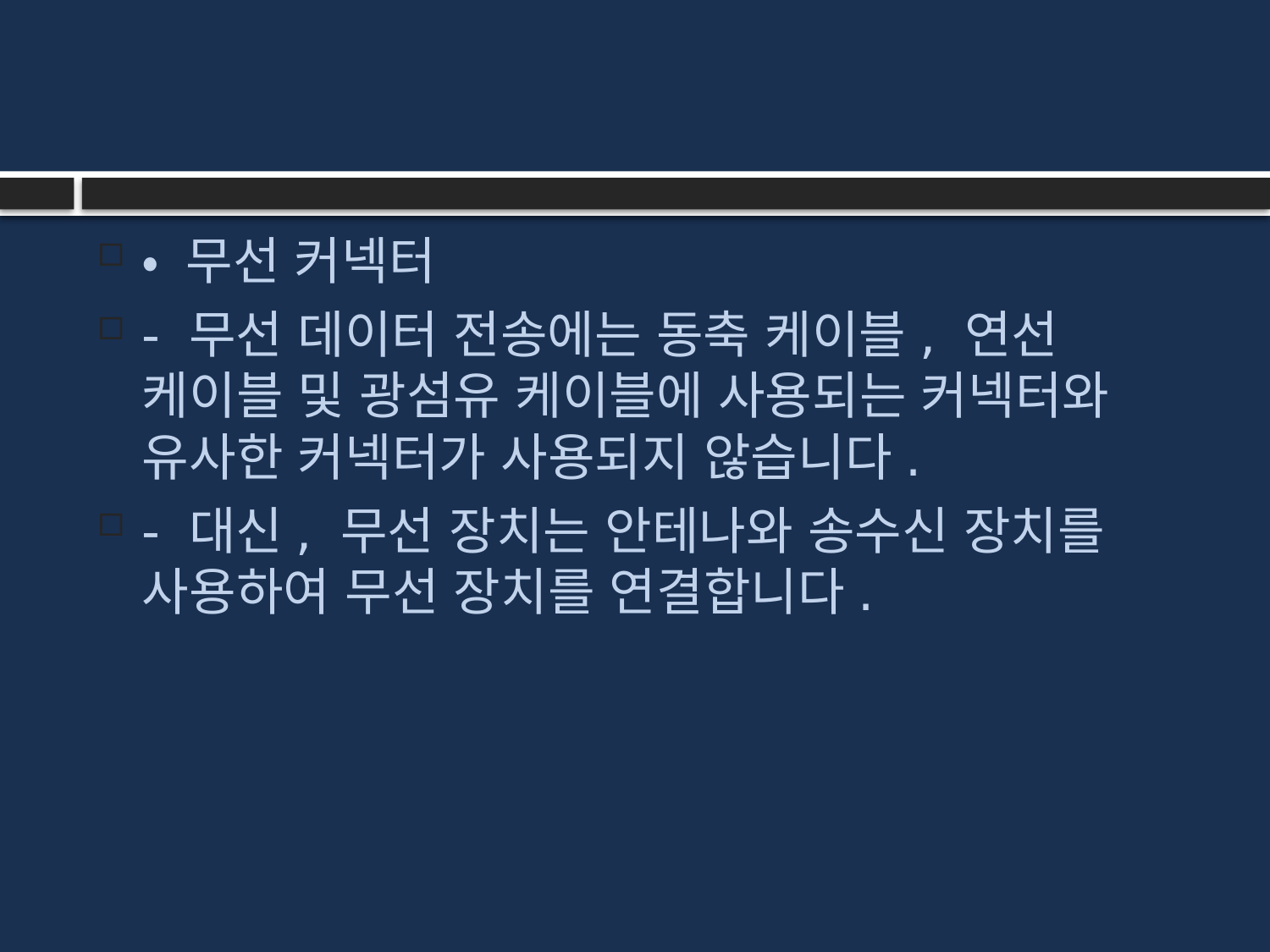

#
• 무선 커넥터
- 무선 데이터 전송에는 동축 케이블, 연선 케이블 및 광섬유 케이블에 사용되는 커넥터와 유사한 커넥터가 사용되지 않습니다.
- 대신, 무선 장치는 안테나와 송수신 장치를 사용하여 무선 장치를 연결합니다.